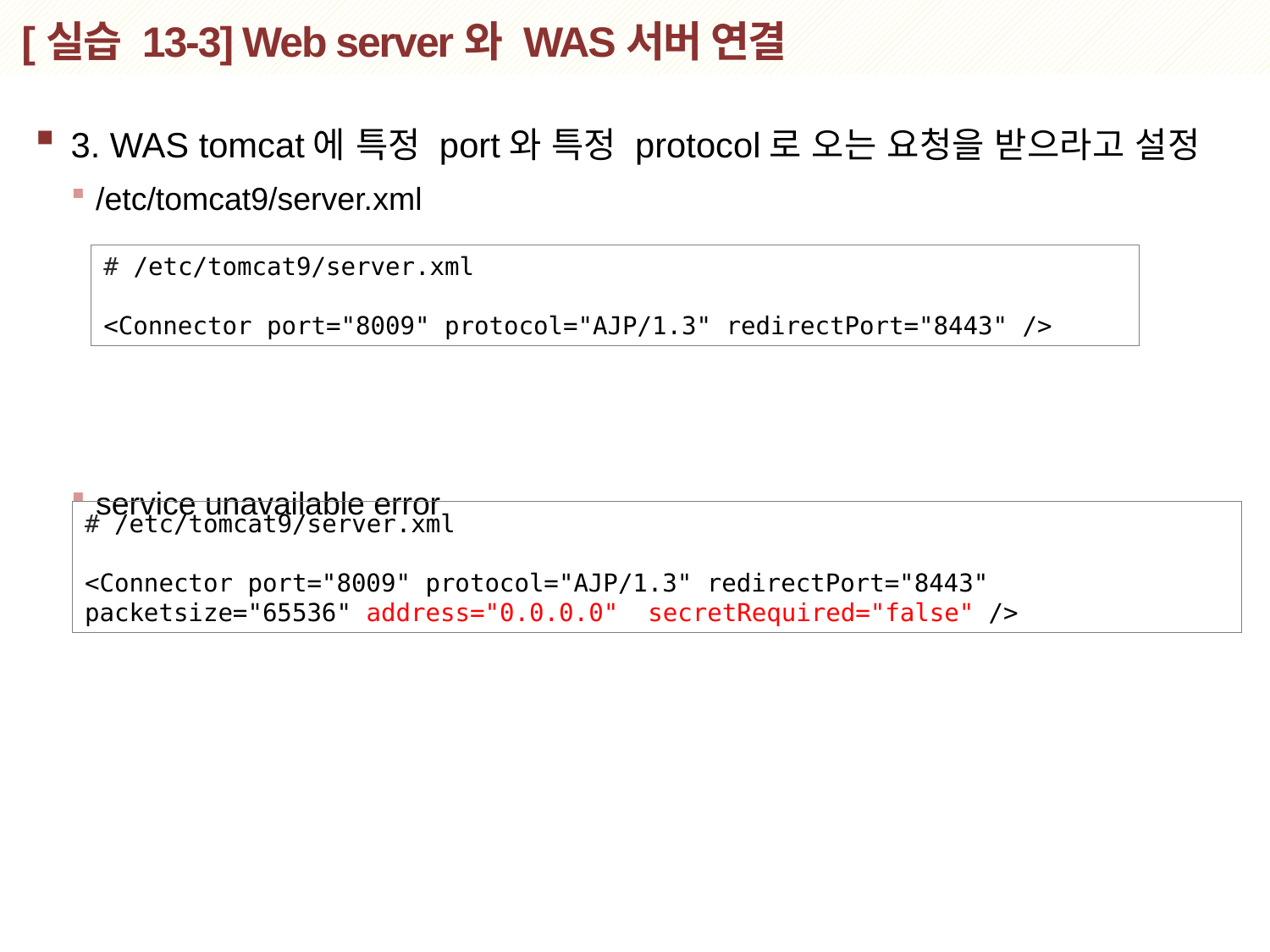

# [실습 13-3] Web server와 WAS서버 연결
3. WAS tomcat에 특정 port와 특정 protocol로 오는 요청을 받으라고 설정
/etc/tomcat9/server.xml

service unavailable error
# /etc/tomcat9/server.xml

<Connector port="8009" protocol="AJP/1.3" redirectPort="8443" />
# /etc/tomcat9/server.xml

<Connector port="8009" protocol="AJP/1.3" redirectPort="8443" packetsize="65536" address="0.0.0.0"  secretRequired="false" />